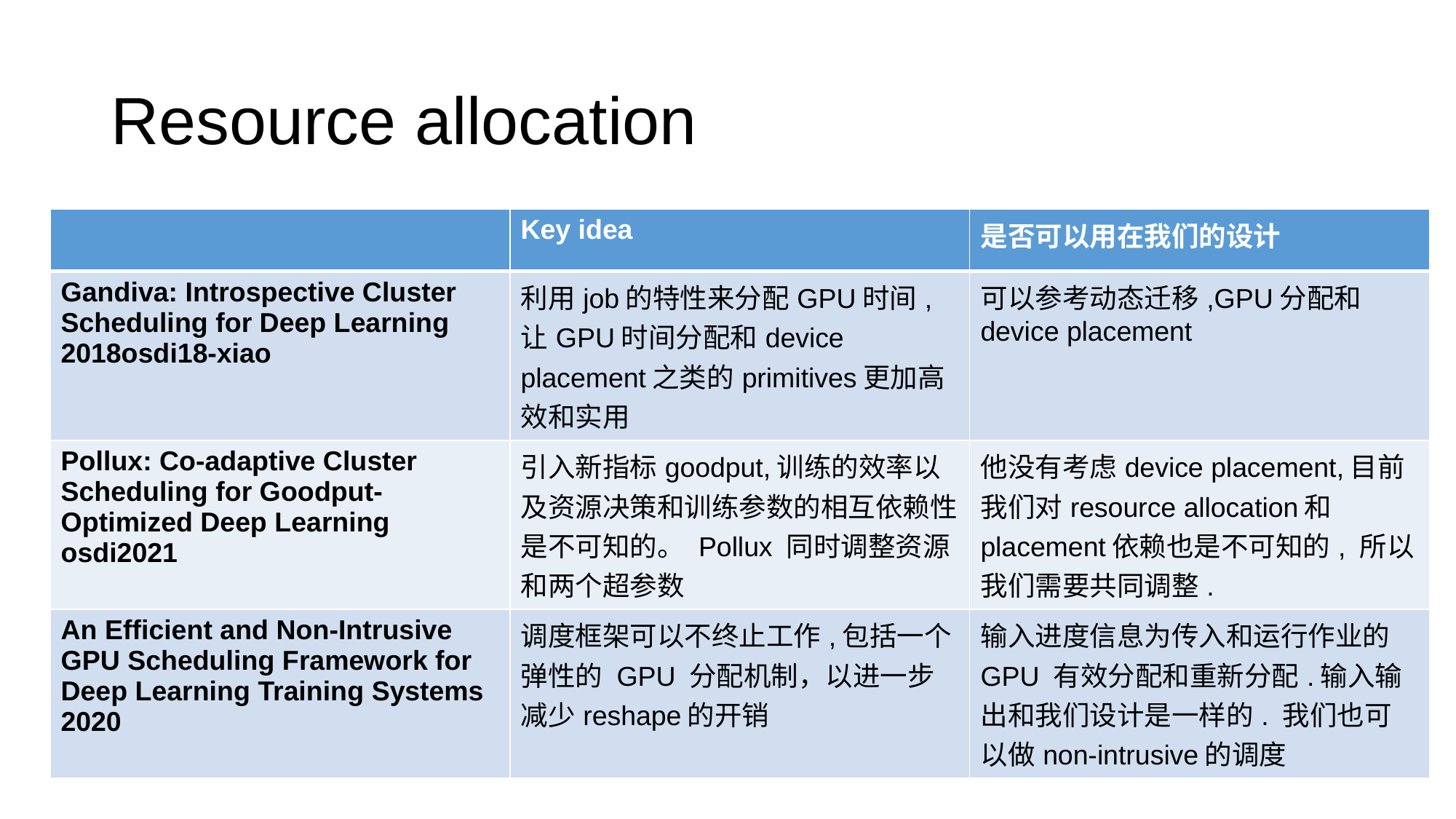

# Resource allocation
|  | Key idea | 是否可以用在我们的设计 |
| --- | --- | --- |
| Gandiva: Introspective Cluster Scheduling for Deep Learning 2018osdi18-xiao | 利用job的特性来分配GPU时间,让GPU时间分配和device placement之类的primitives更加高效和实用 | 可以参考动态迁移,GPU分配和device placement |
| Pollux: Co-adaptive Cluster Scheduling for Goodput-Optimized Deep Learning osdi2021 | 引入新指标goodput,训练的效率以及资源决策和训练参数的相互依赖性是不可知的。 Pollux 同时调整资源和两个超参数 | 他没有考虑device placement,目前我们对resource allocation和 placement依赖也是不可知的, 所以我们需要共同调整. |
| An Efficient and Non-Intrusive GPU Scheduling Framework for Deep Learning Training Systems 2020 | 调度框架可以不终止工作,包括一个弹性的 GPU 分配机制，以进一步减少reshape的开销 | 输入进度信息为传入和运行作业的 GPU 有效分配和重新分配.输入输出和我们设计是一样的. 我们也可以做non-intrusive的调度 |